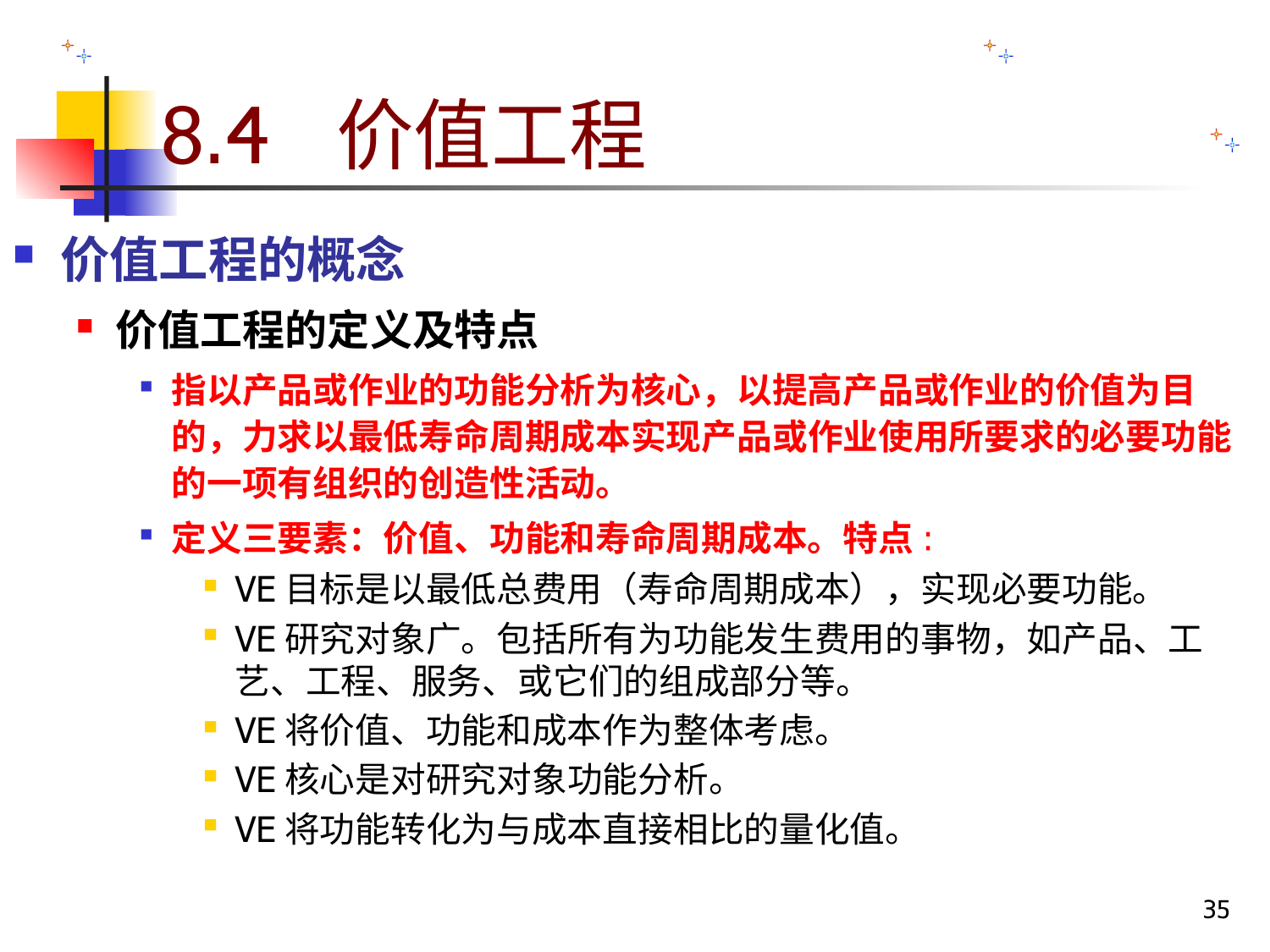

# 8.4  价值工程
价值工程的概念
价值工程的定义及特点
指以产品或作业的功能分析为核心，以提高产品或作业的价值为目的，力求以最低寿命周期成本实现产品或作业使用所要求的必要功能的一项有组织的创造性活动。
定义三要素：价值、功能和寿命周期成本。特点:
VE目标是以最低总费用（寿命周期成本），实现必要功能。
VE研究对象广。包括所有为功能发生费用的事物，如产品、工艺、工程、服务、或它们的组成部分等。
VE将价值、功能和成本作为整体考虑。
VE核心是对研究对象功能分析。
VE将功能转化为与成本直接相比的量化值。
35